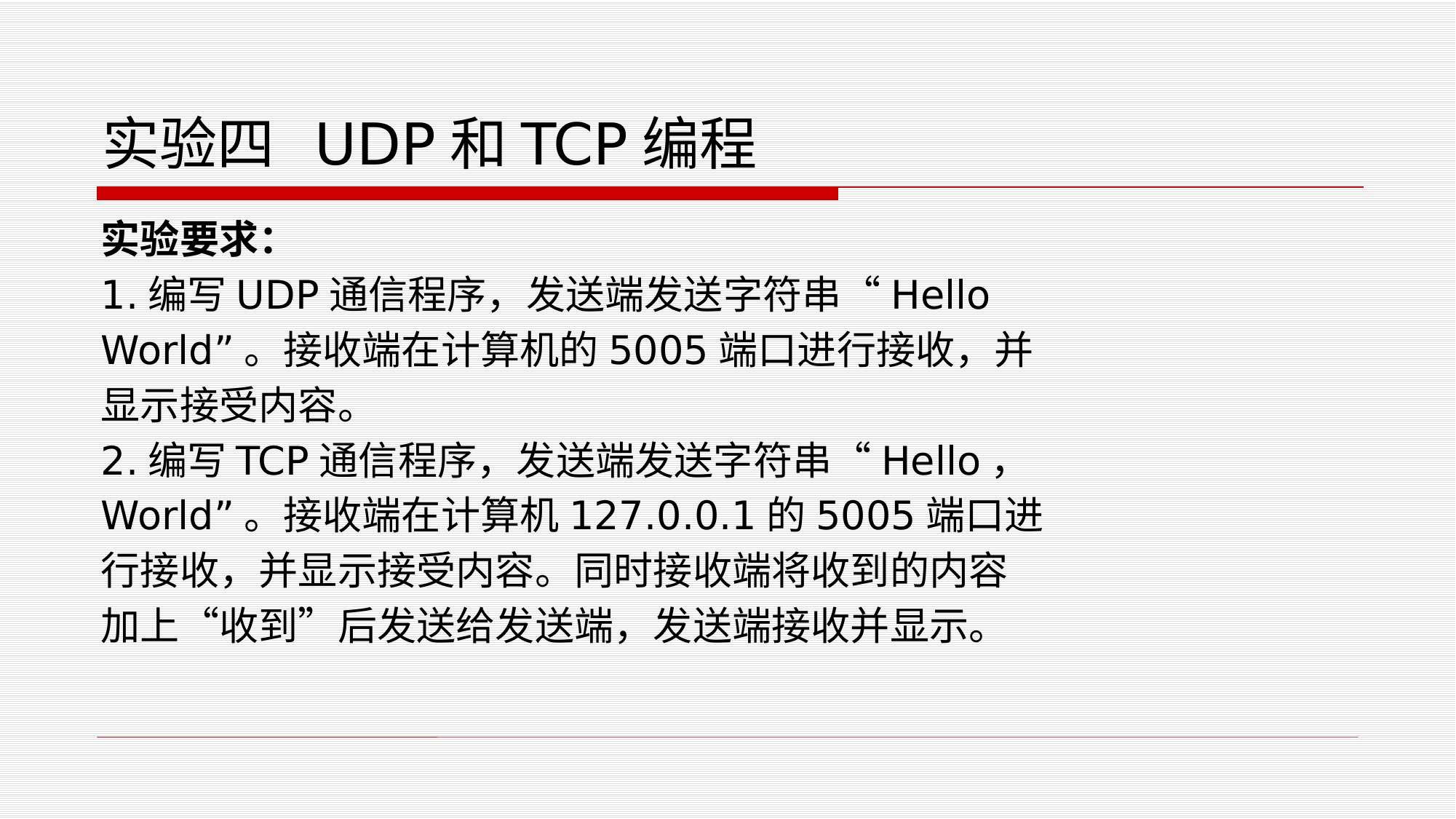

# 实验四  UDP和TCP编程
实验要求：
1.编写UDP通信程序，发送端发送字符串“Hello
World”。接收端在计算机的5005端口进行接收，并
显示接受内容。
2.编写TCP通信程序，发送端发送字符串“Hello，
World”。接收端在计算机127.0.0.1的5005端口进
行接收，并显示接受内容。同时接收端将收到的内容
加上“收到”后发送给发送端，发送端接收并显示。